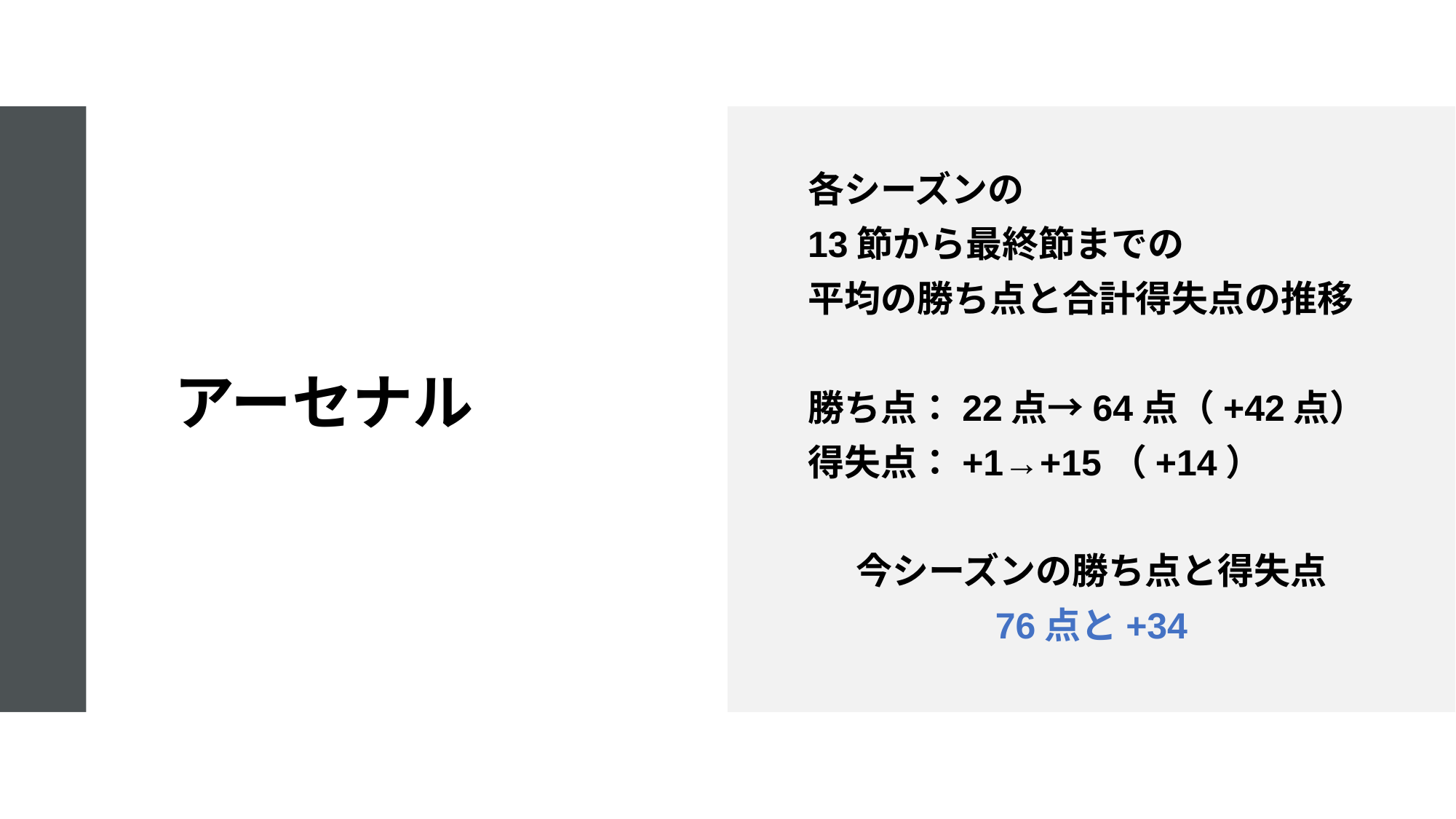

各シーズンの
13節から最終節までの
平均の勝ち点と合計得失点の推移

勝ち点：22点→64点（+42点）
得失点：+1→+15（+14）

今シーズンの勝ち点と得失点
76点と+34
# アーセナル